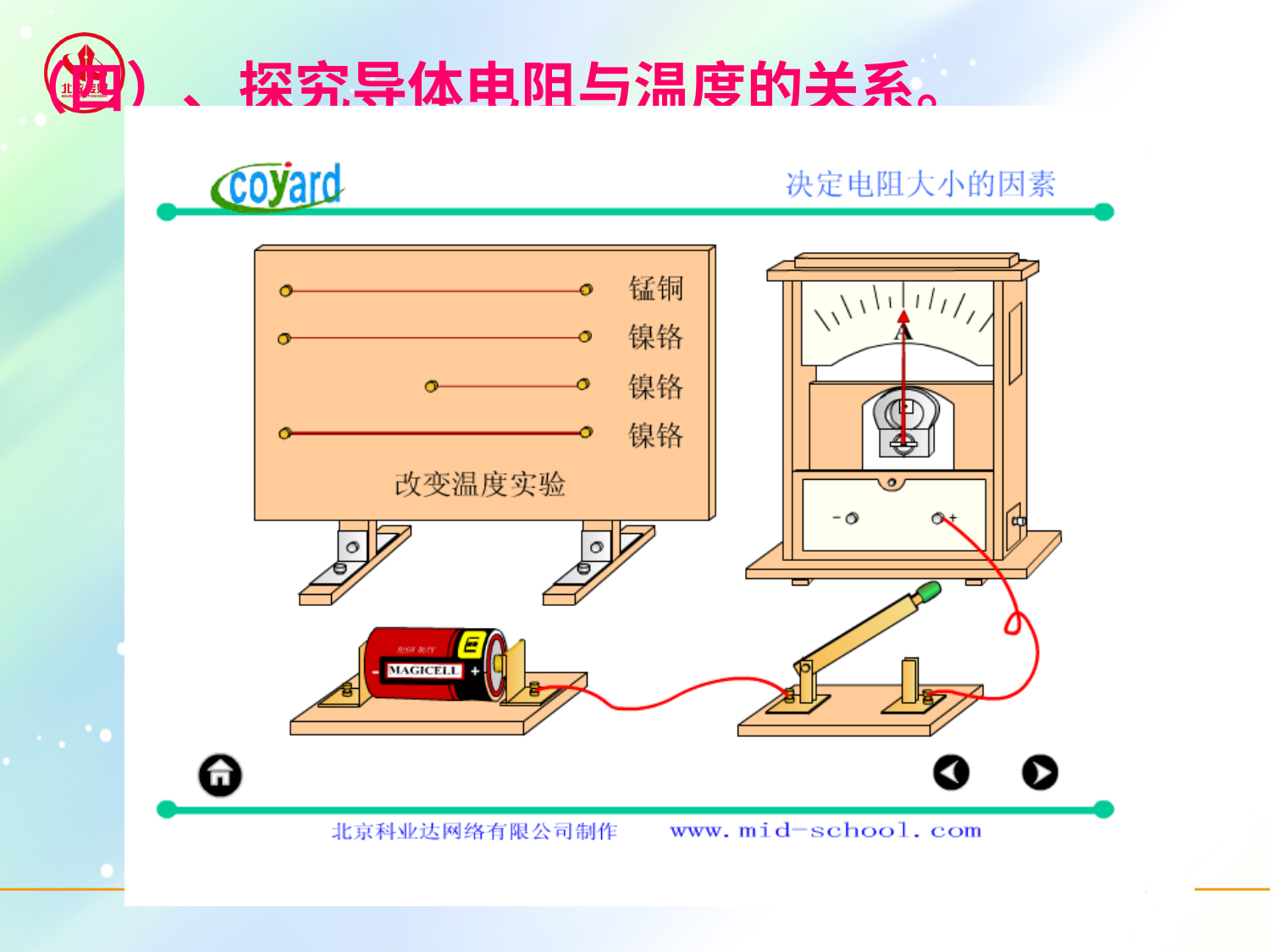

（四）、探究导体电阻与温度的关系。
A
B
C
D
F
E
G
H